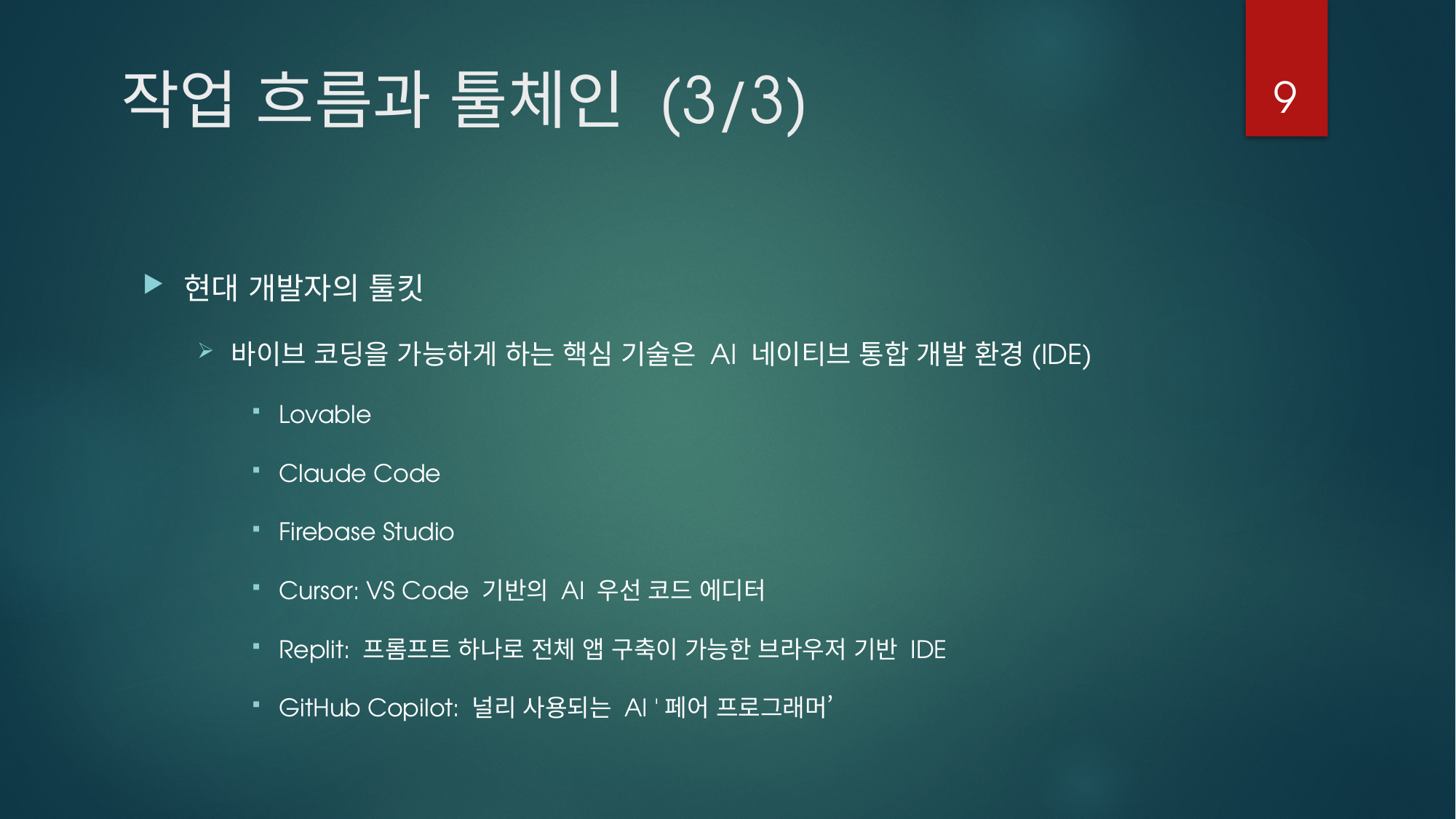

9
# 작업 흐름과 툴체인 (3/3)
현대 개발자의 툴킷
바이브 코딩을 가능하게 하는 핵심 기술은 AI 네이티브 통합 개발 환경(IDE)
Lovable
Claude Code
Firebase Studio
Cursor: VS Code 기반의 AI 우선 코드 에디터
Replit: 프롬프트 하나로 전체 앱 구축이 가능한 브라우저 기반 IDE
GitHub Copilot: 널리 사용되는 AI '페어 프로그래머’